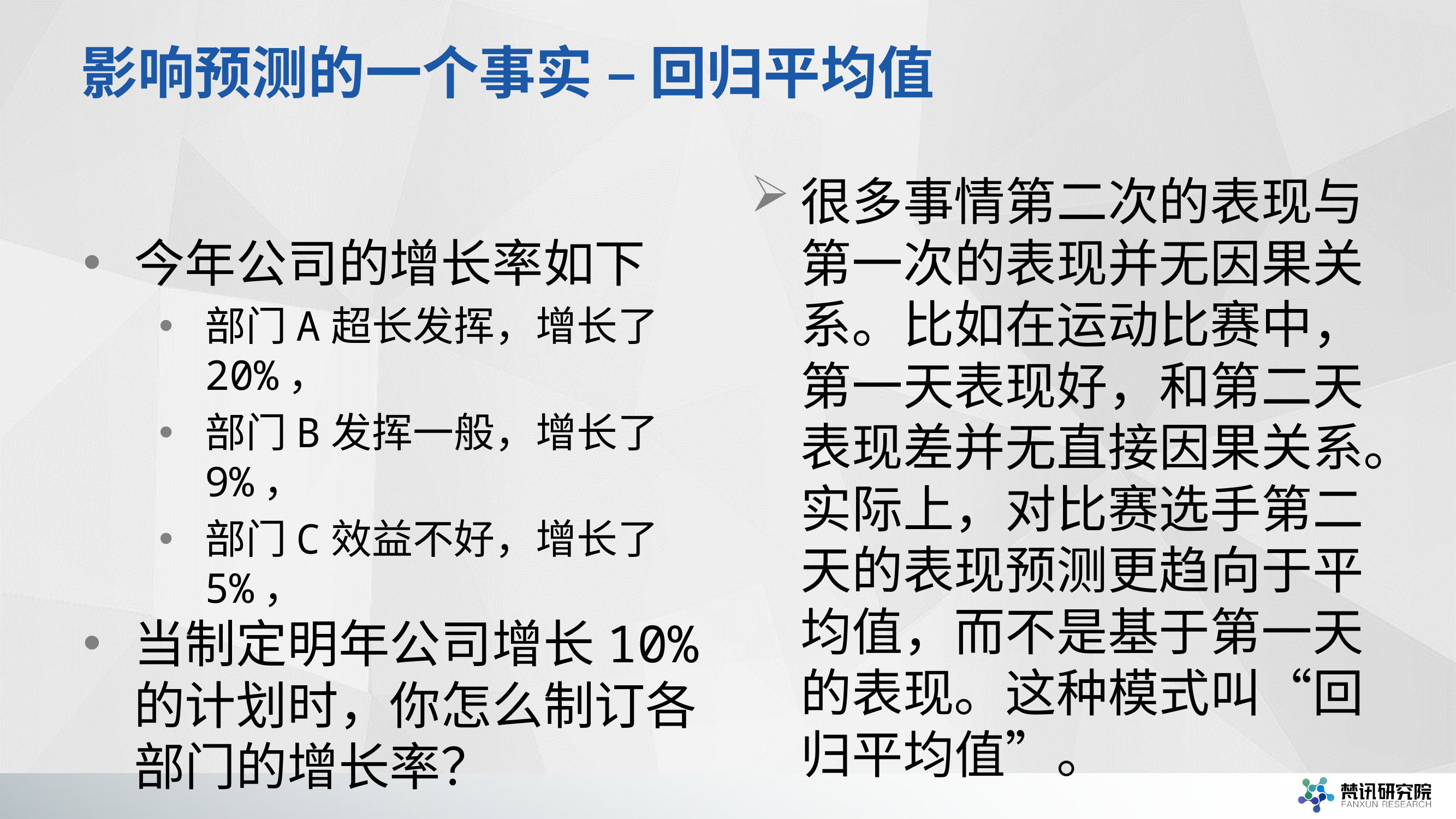

# 影响预测的一个事实 – 回归平均值
很多事情第二次的表现与第一次的表现并无因果关系。比如在运动比赛中，第一天表现好，和第二天表现差并无直接因果关系。实际上，对比赛选手第二天的表现预测更趋向于平均值，而不是基于第一天的表现。这种模式叫“回归平均值”。

今年公司的增长率如下
部门A超长发挥，增长了20%，
部门B发挥一般，增长了9%，
部门C效益不好，增长了5%，
当制定明年公司增长10%的计划时，你怎么制订各部门的增长率？